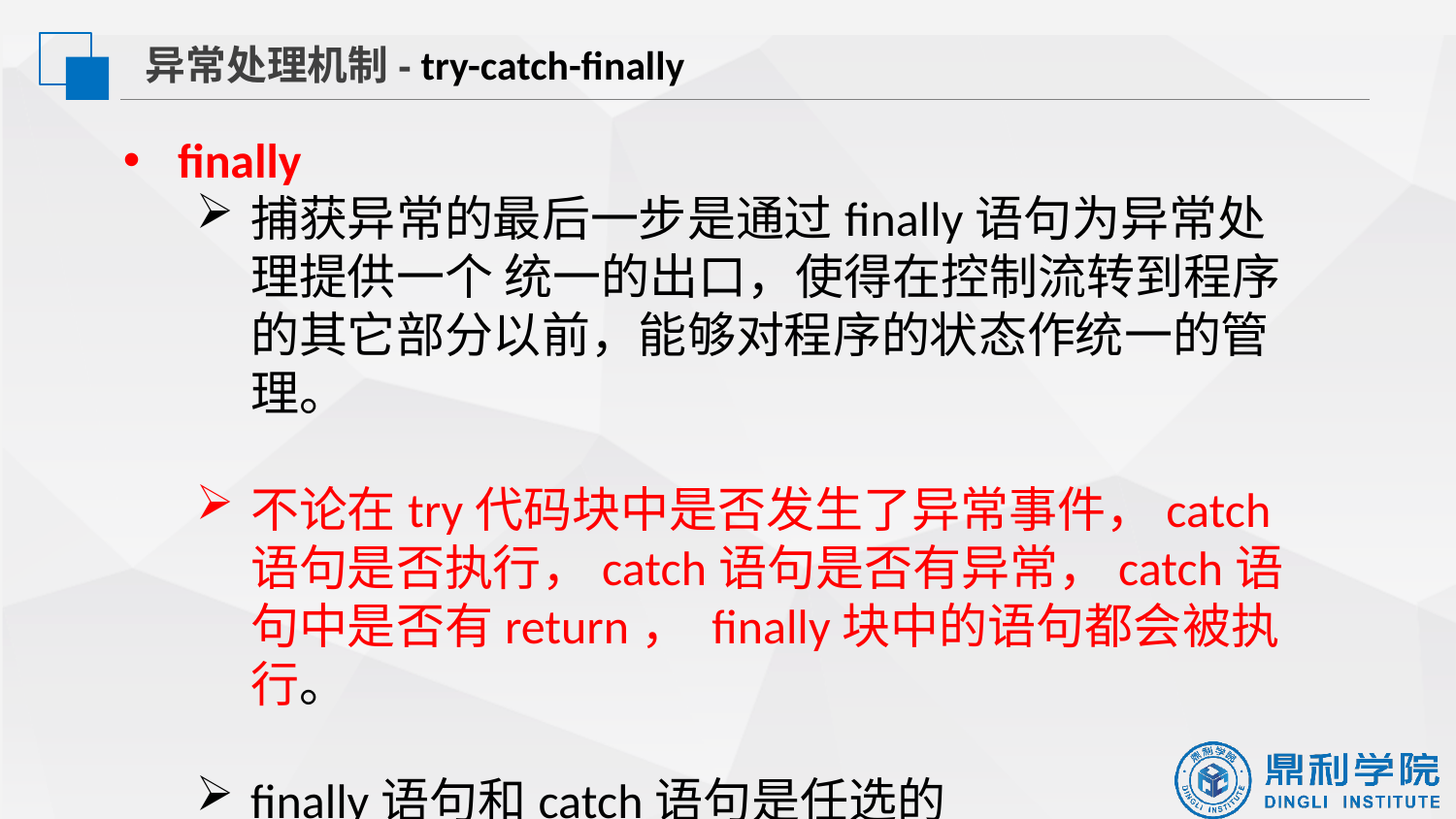

异常处理机制- try-catch-finally
finally
捕获异常的最后一步是通过finally语句为异常处理提供一个 统一的出口，使得在控制流转到程序的其它部分以前，能够对程序的状态作统一的管理。

不论在try代码块中是否发生了异常事件，catch语句是否执行，catch语句是否有异常，catch语句中是否有return， finally块中的语句都会被执行。

finally语句和catch语句是任选的